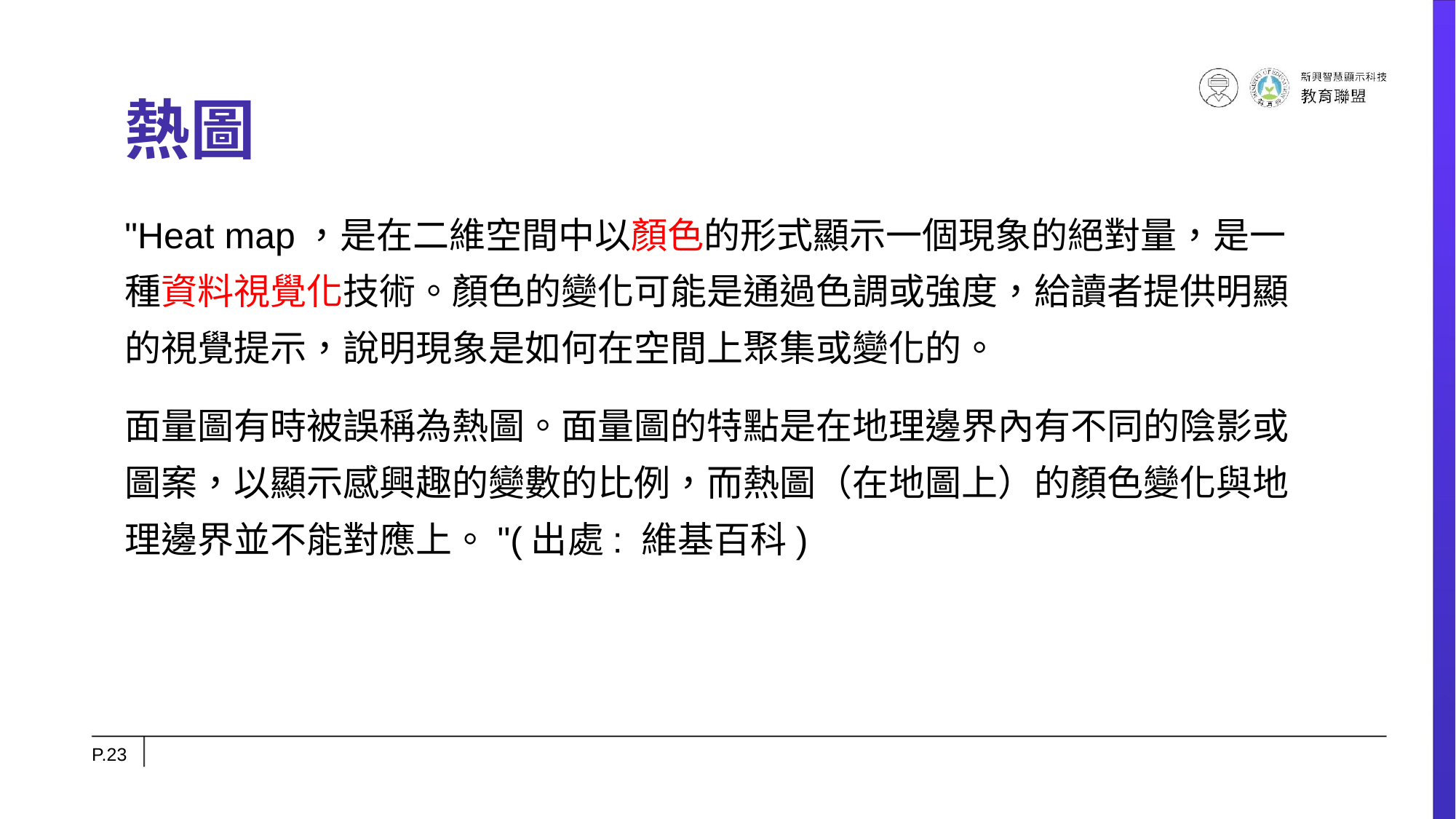

# 熱圖
"Heat map，是在二維空間中以顏色的形式顯示一個現象的絕對量，是一種資料視覺化技術。顏色的變化可能是通過色調或強度，給讀者提供明顯的視覺提示，說明現象是如何在空間上聚集或變化的。
面量圖有時被誤稱為熱圖。面量圖的特點是在地理邊界內有不同的陰影或圖案，以顯示感興趣的變數的比例，而熱圖（在地圖上）的顏色變化與地理邊界並不能對應上。"(出處: 維基百科)

P.23